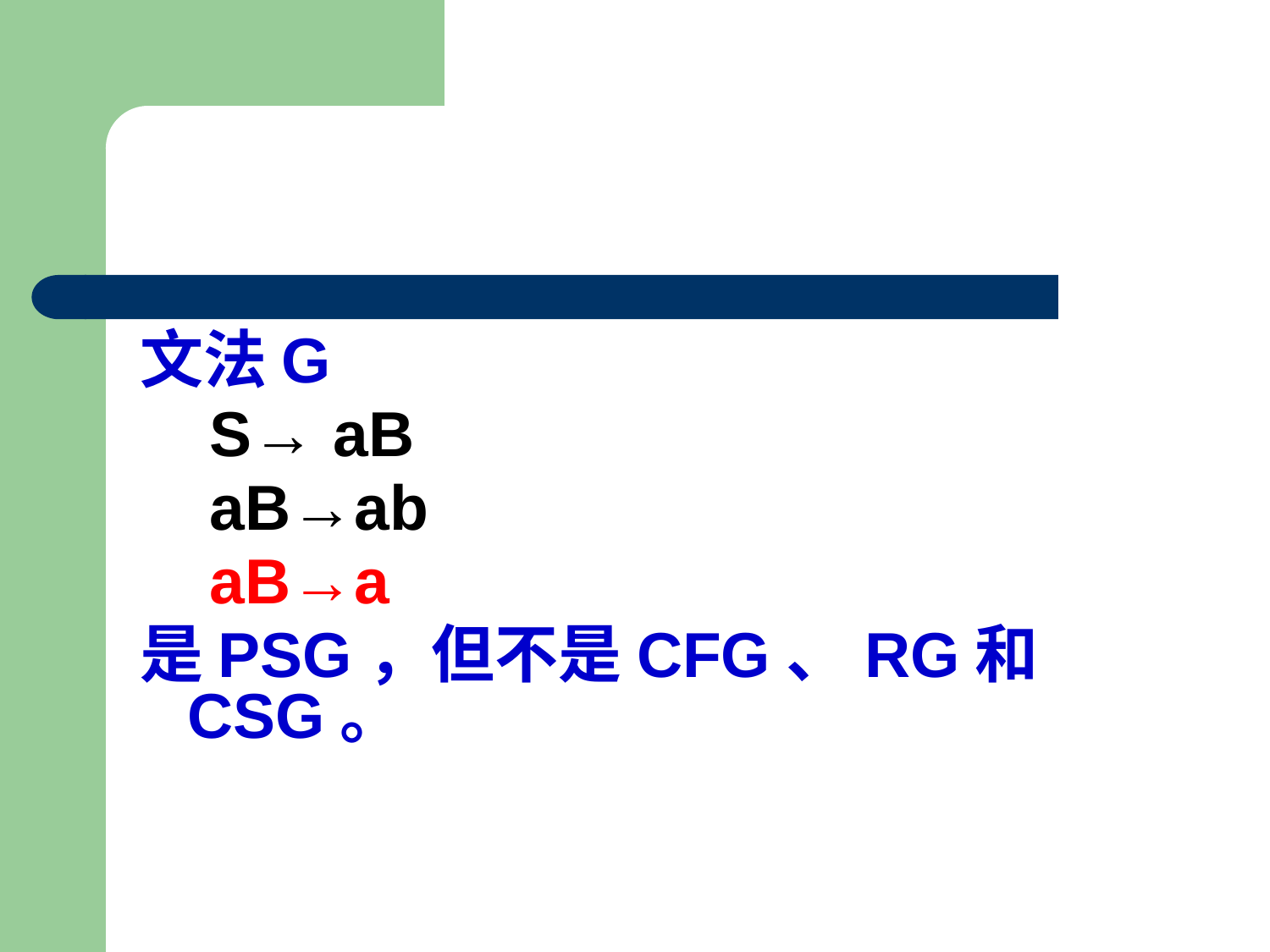

#
文法G
    S→ aB
    aB→ab
    aB→a
是PSG，但不是CFG、RG和CSG。